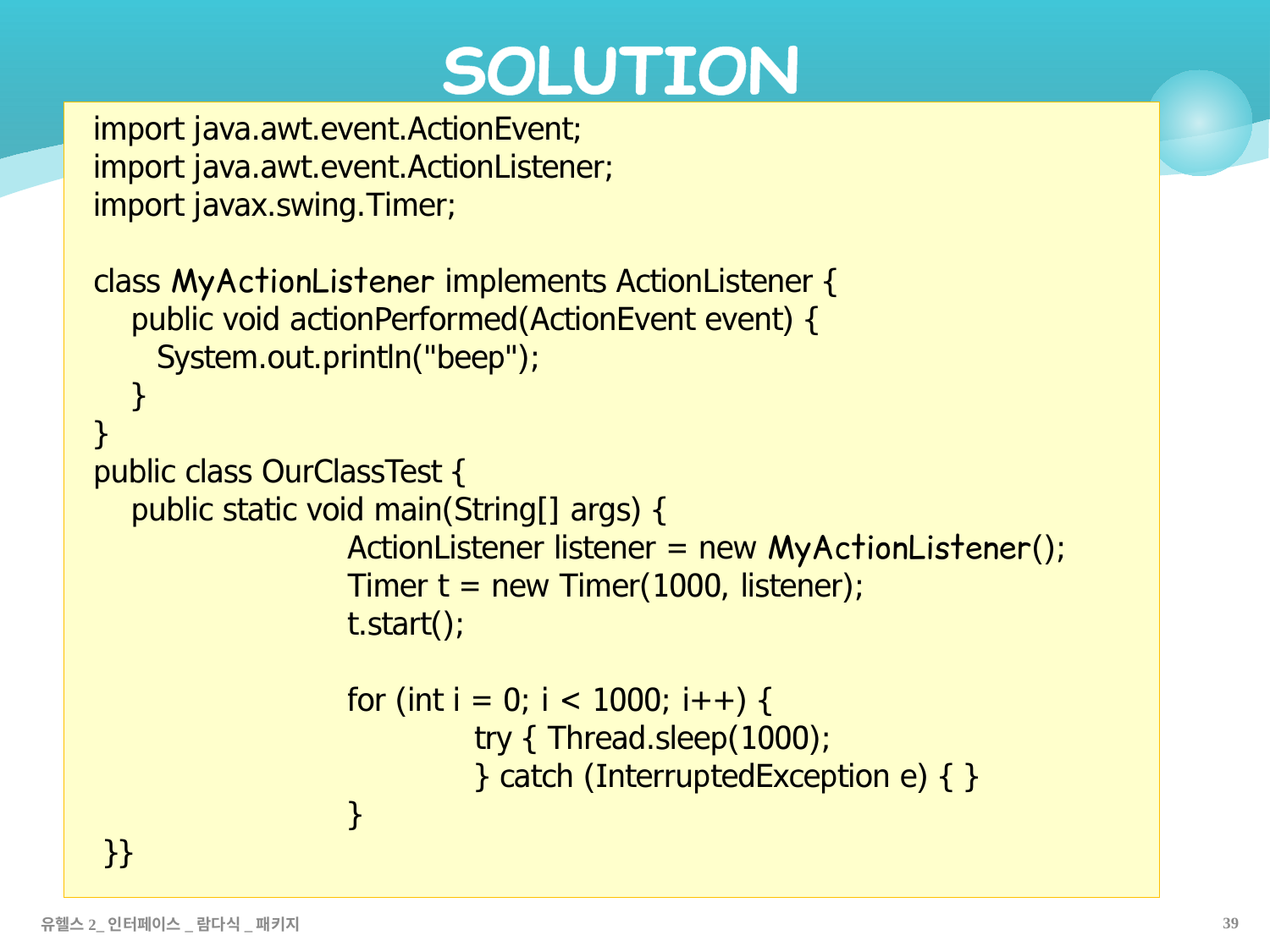

# SOLUTION
import java.awt.event.ActionEvent;
import java.awt.event.ActionListener;
import javax.swing.Timer;

class MyActionListener implements ActionListener {
	public void actionPerformed(ActionEvent event) {
System.out.println("beep");
	}
}
public class OurClassTest {
 	public static void main(String[] args) {
			ActionListener listener = new MyActionListener();
			Timer t = new Timer(1000, listener);
			t.start();

			for (int i = 0; i < 1000; i++) {
				try { Thread.sleep(1000);
				} catch (InterruptedException e) { }
			}
 }}
39
유헬스2_인터페이스_람다식_패키지